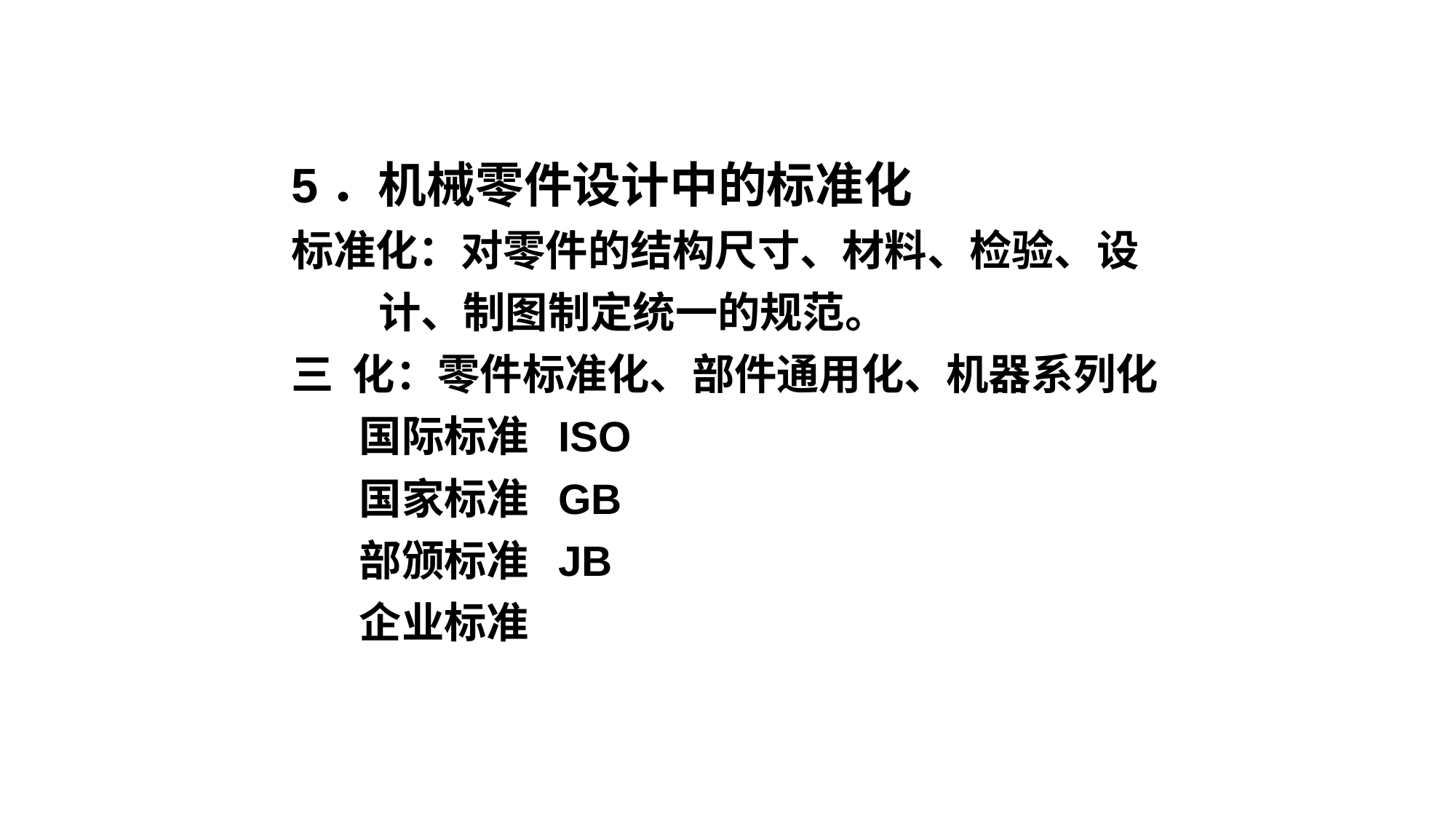

5．机械零件设计中的标准化
标准化：对零件的结构尺寸、材料、检验、设
        计、制图制定统一的规范。
三  化：零件标准化、部件通用化、机器系列化
      国际标准  ISO
      国家标准  GB
      部颁标准  JB
      企业标准